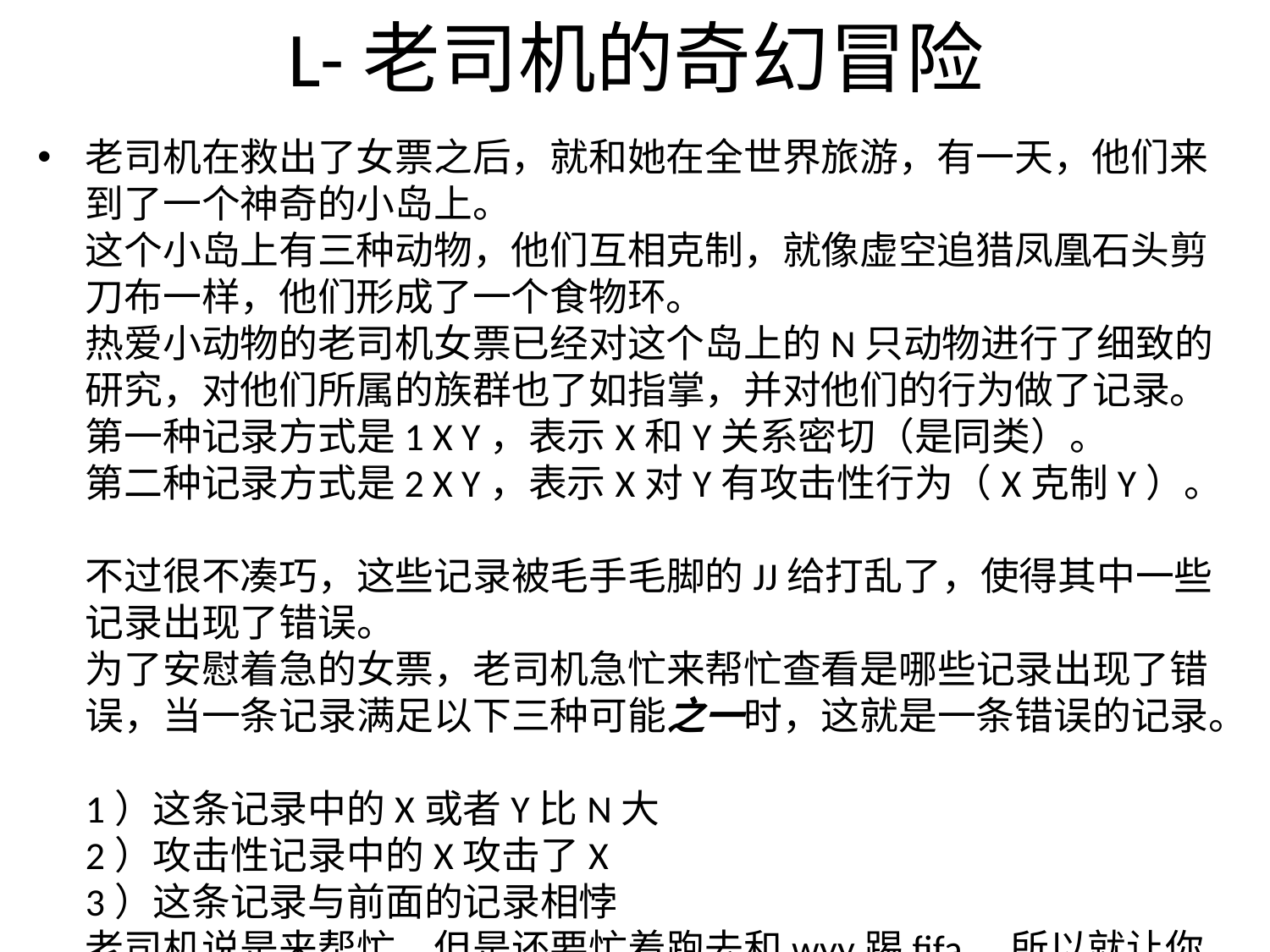

# L-老司机的奇幻冒险
老司机在救出了女票之后，就和她在全世界旅游，有一天，他们来到了一个神奇的小岛上。
这个小岛上有三种动物，他们互相克制，就像虚空追猎凤凰石头剪刀布一样，他们形成了一个食物环。
热爱小动物的老司机女票已经对这个岛上的N只动物进行了细致的研究，对他们所属的族群也了如指掌，并对他们的行为做了记录。
第一种记录方式是1 X Y，表示X和Y关系密切（是同类）。
第二种记录方式是2 X Y，表示X对Y有攻击性行为（X克制Y）。
不过很不凑巧，这些记录被毛手毛脚的JJ给打乱了，使得其中一些记录出现了错误。
为了安慰着急的女票，老司机急忙来帮忙查看是哪些记录出现了错误，当一条记录满足以下三种可能之一时，这就是一条错误的记录。
1）这条记录中的X或者Y比N大
2）攻击性记录中的X攻击了X
3）这条记录与前面的记录相悖
老司机说是来帮忙，但是还要忙着跑去和wyy踢fifa，所以就让你来完成这个任务，找出这些记录中哪些错了。